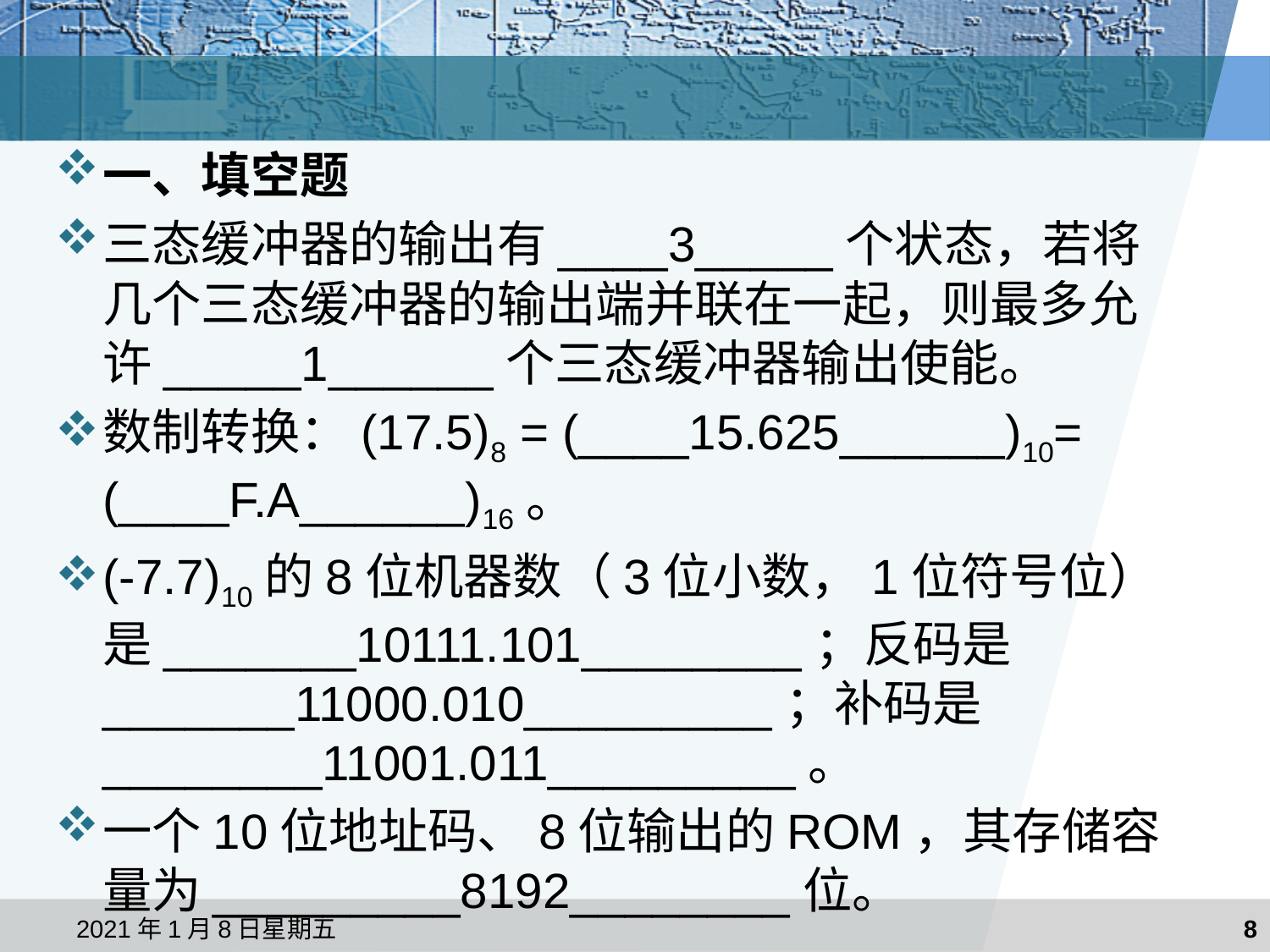

一、填空题
三态缓冲器的输出有____3_____个状态，若将几个三态缓冲器的输出端并联在一起，则最多允许_____1______个三态缓冲器输出使能。
数制转换：(17.5)8 = (____15.625______)10= (____F.A______)16。
(-7.7)10的8位机器数（3位小数，1位符号位）是_______10111.101________；反码是_______11000.010_________；补码是________11001.011_________。
一个10位地址码、8位输出的ROM，其存储容量为_________8192________位。
2021年1月8日星期五
8